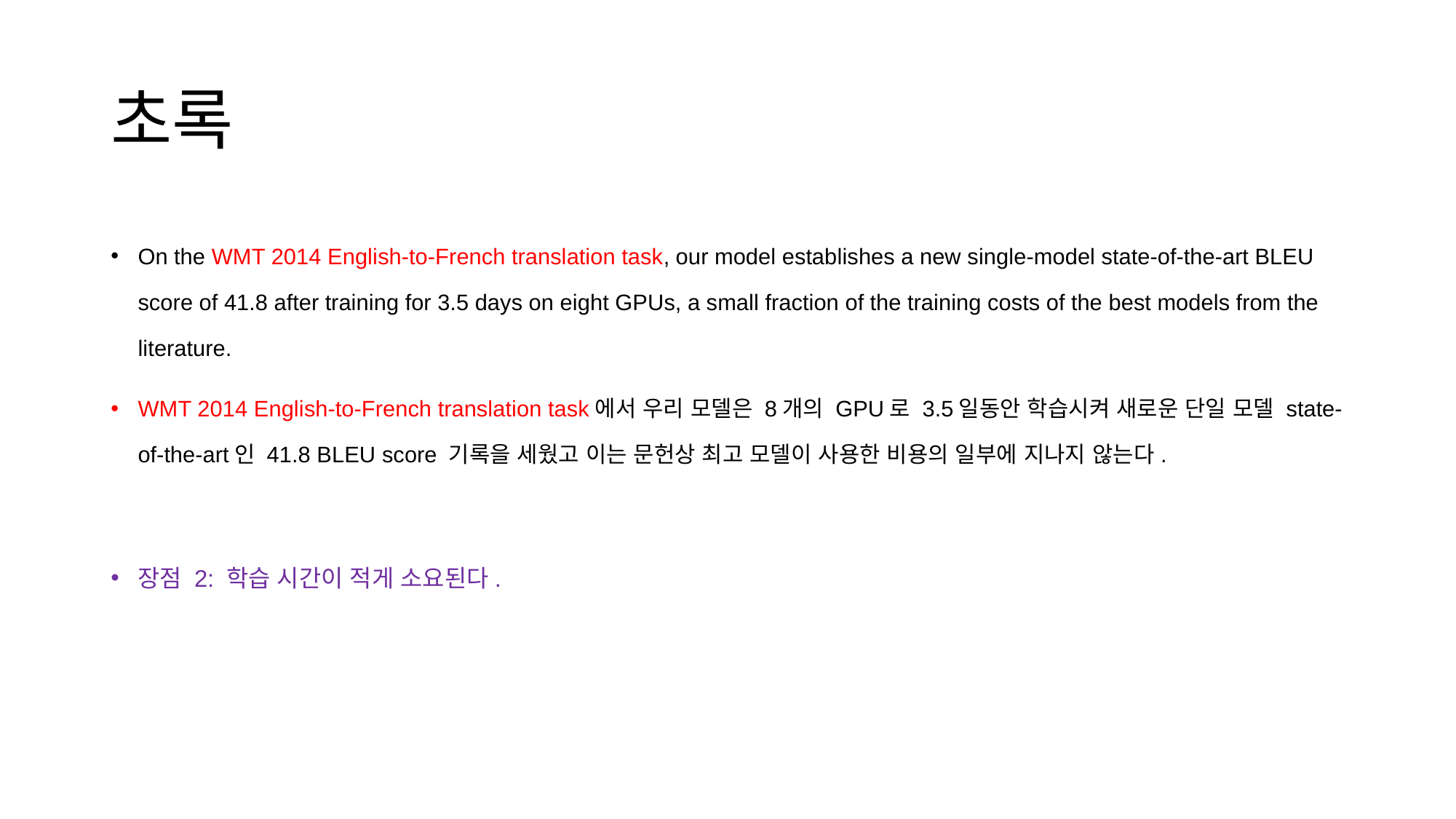

# 초록
On the WMT 2014 English-to-French translation task, our model establishes a new single-model state-of-the-art BLEU score of 41.8 after training for 3.5 days on eight GPUs, a small fraction of the training costs of the best models from the literature.
WMT 2014 English-to-French translation task에서 우리 모델은 8개의 GPU로 3.5일동안 학습시켜 새로운 단일 모델 state-of-the-art인 41.8 BLEU score 기록을 세웠고 이는 문헌상 최고 모델이 사용한 비용의 일부에 지나지 않는다.

장점 2: 학습 시간이 적게 소요된다.